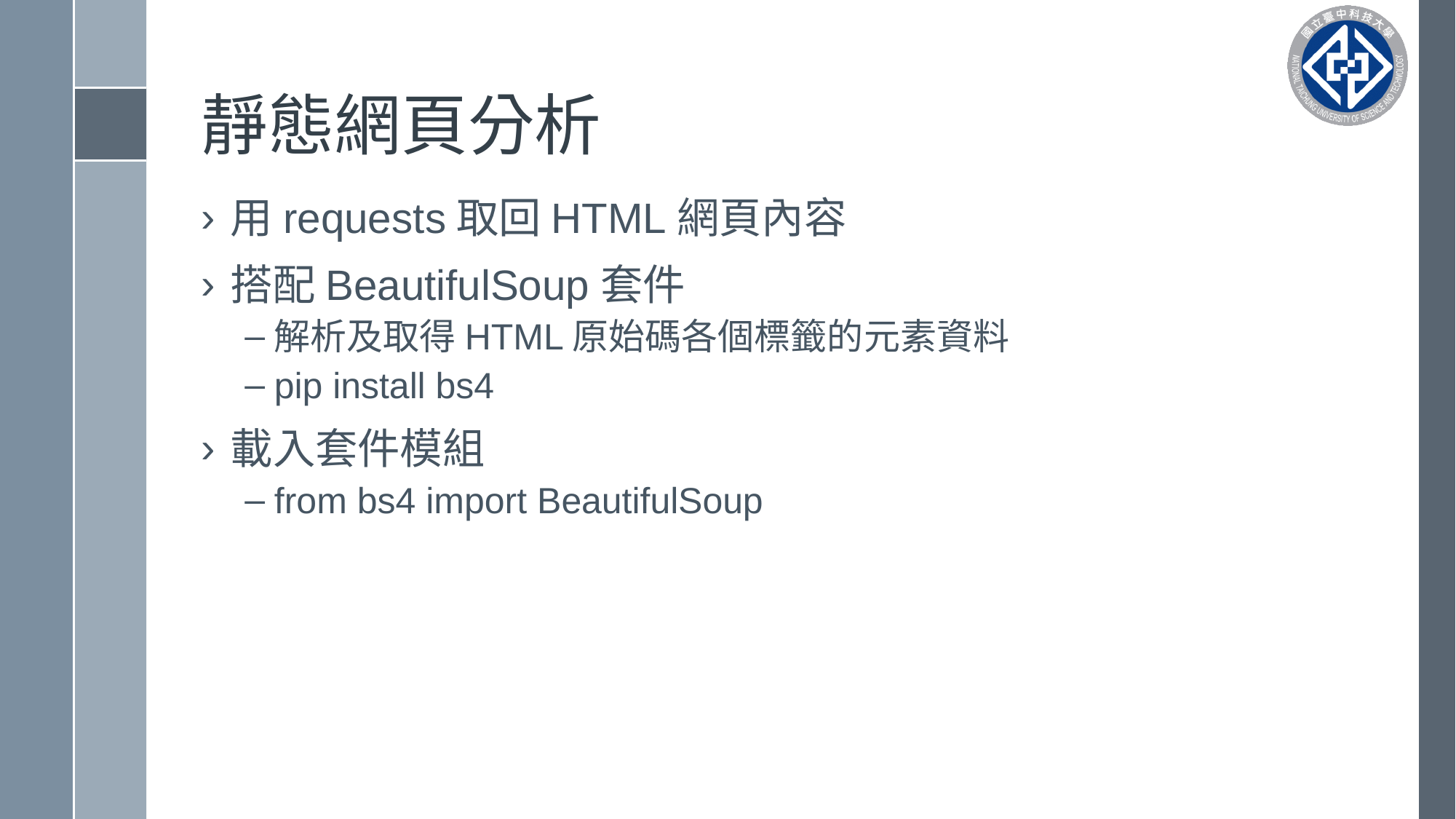

# 靜態網頁分析
用requests取回HTML網頁內容
搭配BeautifulSoup套件
解析及取得HTML原始碼各個標籤的元素資料
pip install bs4
載入套件模組
from bs4 import BeautifulSoup